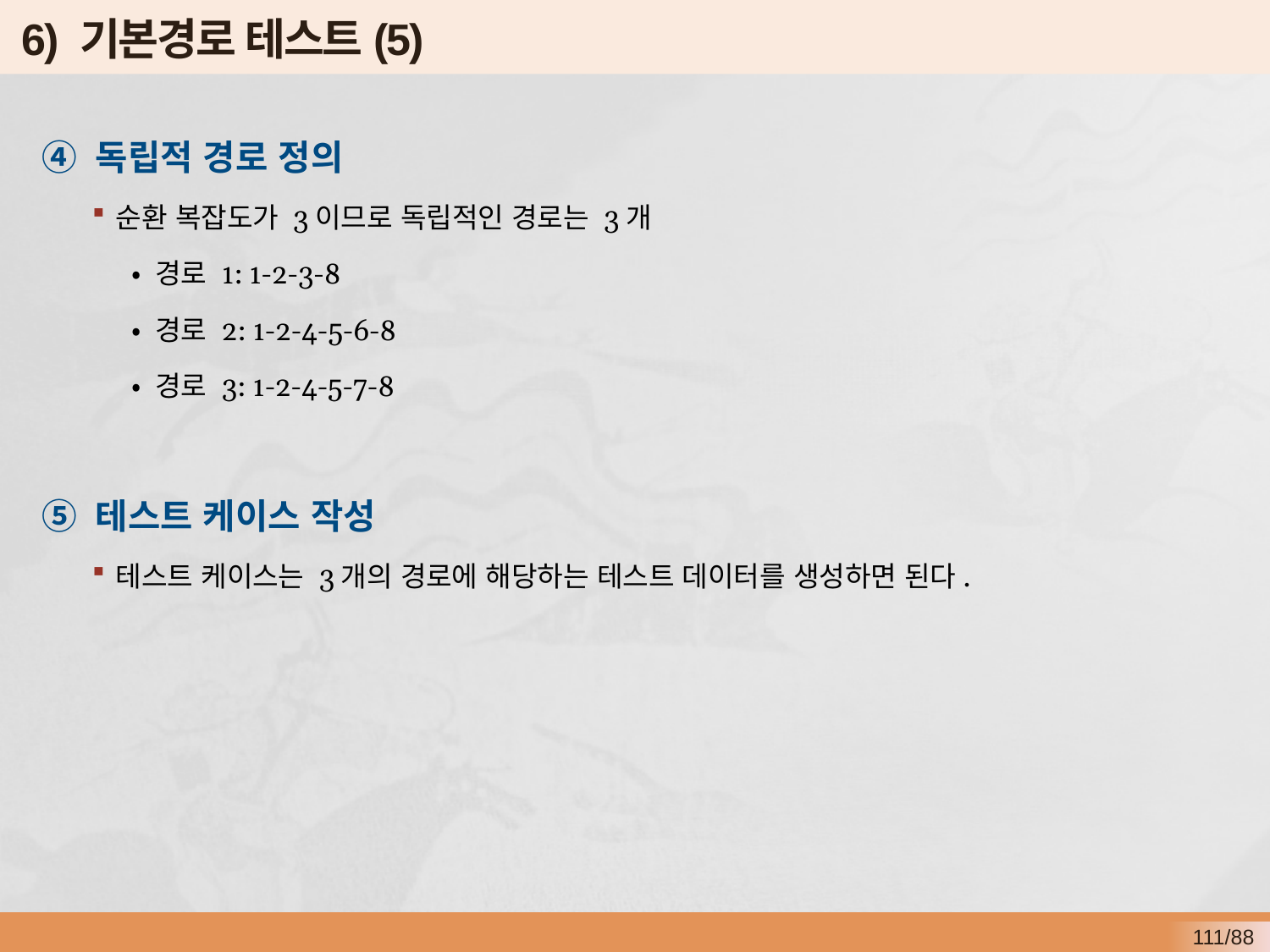

# 6) 기본경로 테스트(5)
④ 독립적 경로 정의
순환 복잡도가 3이므로 독립적인 경로는 3개
     • 경로 1: 1-2-3-8
     • 경로 2: 1-2-4-5-6-8
     • 경로 3: 1-2-4-5-7-8

⑤ 테스트 케이스 작성
테스트 케이스는 3개의 경로에 해당하는 테스트 데이터를 생성하면 된다.